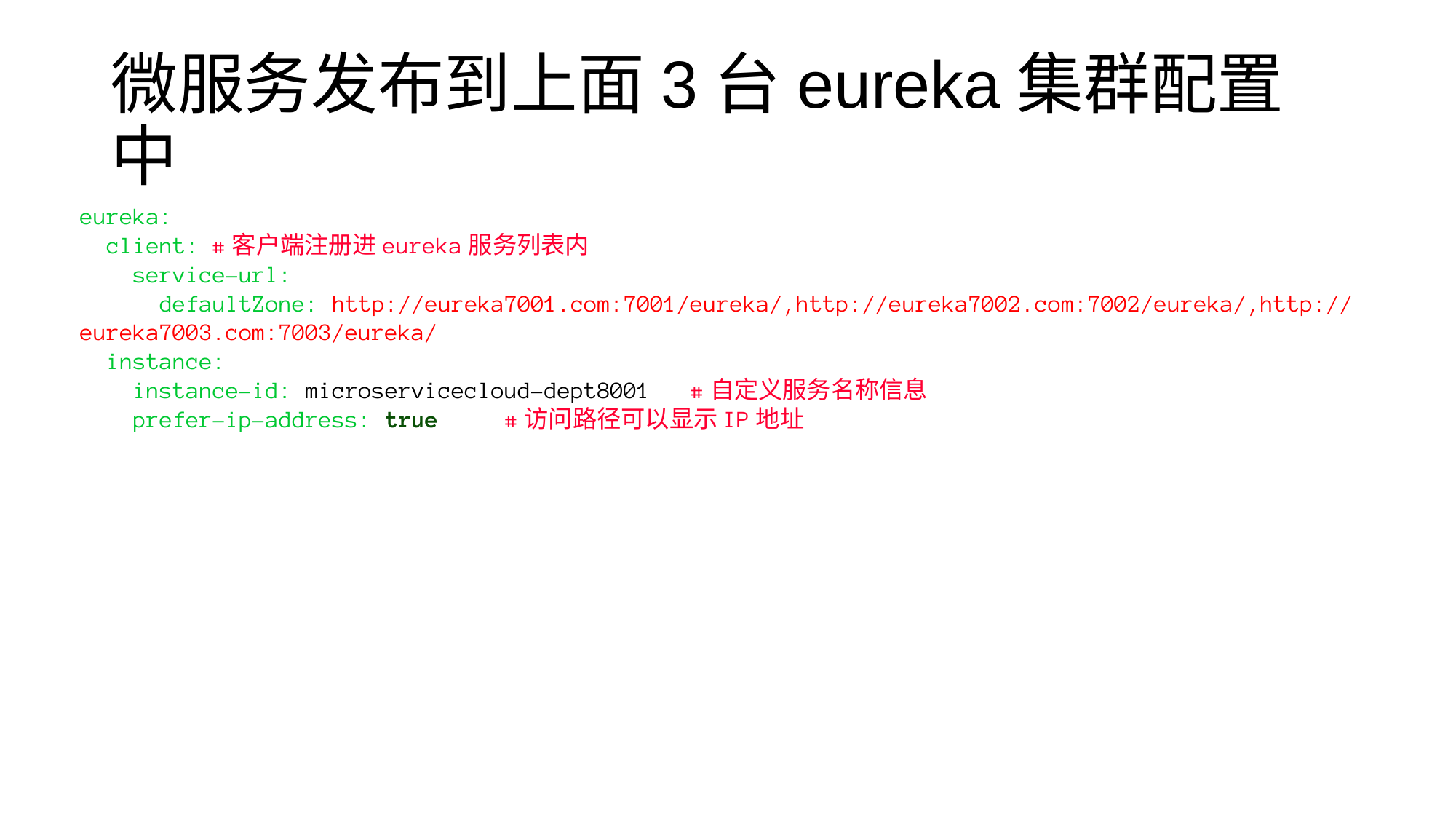

# 微服务发布到上面3台eureka集群配置中

eureka:
  client: #客户端注册进eureka服务列表内
    service-url:
      defaultZone: http://eureka7001.com:7001/eureka/,http://eureka7002.com:7002/eureka/,http://eureka7003.com:7003/eureka/
  instance:
    instance-id: microservicecloud-dept8001   #自定义服务名称信息
    prefer-ip-address: true     #访问路径可以显示IP地址